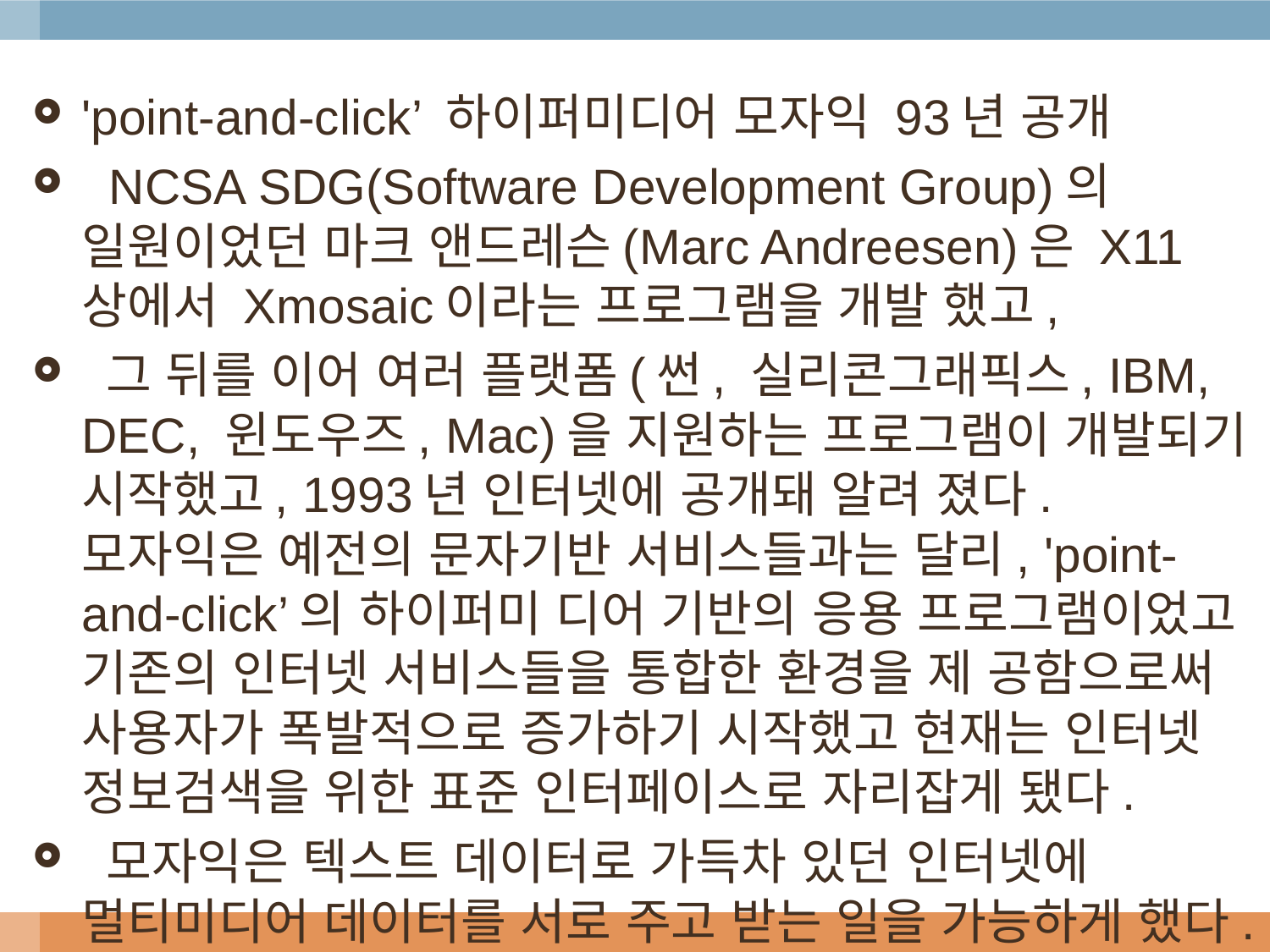

'point-and-click’ 하이퍼미디어 모자익 93년 공개
  NCSA SDG(Software Development Group)의 일원이었던 마크 앤드레슨(Marc Andreesen)은 X11상에서 Xmosaic이라는 프로그램을 개발 했고,
 그 뒤를 이어 여러 플랫폼(썬, 실리콘그래픽스, IBM, DEC, 윈도우즈, Mac)을 지원하는 프로그램이 개발되기 시작했고, 1993년 인터넷에 공개돼 알려 졌다. 모자익은 예전의 문자기반 서비스들과는 달리, 'point-and-click’의 하이퍼미 디어 기반의 응용 프로그램이었고 기존의 인터넷 서비스들을 통합한 환경을 제 공함으로써 사용자가 폭발적으로 증가하기 시작했고 현재는 인터넷 정보검색을 위한 표준 인터페이스로 자리잡게 됐다.
 모자익은 텍스트 데이터로 가득차 있던 인터넷에 멀티미디어 데이터를 서로 주고 받는 일을 가능하게 했다.